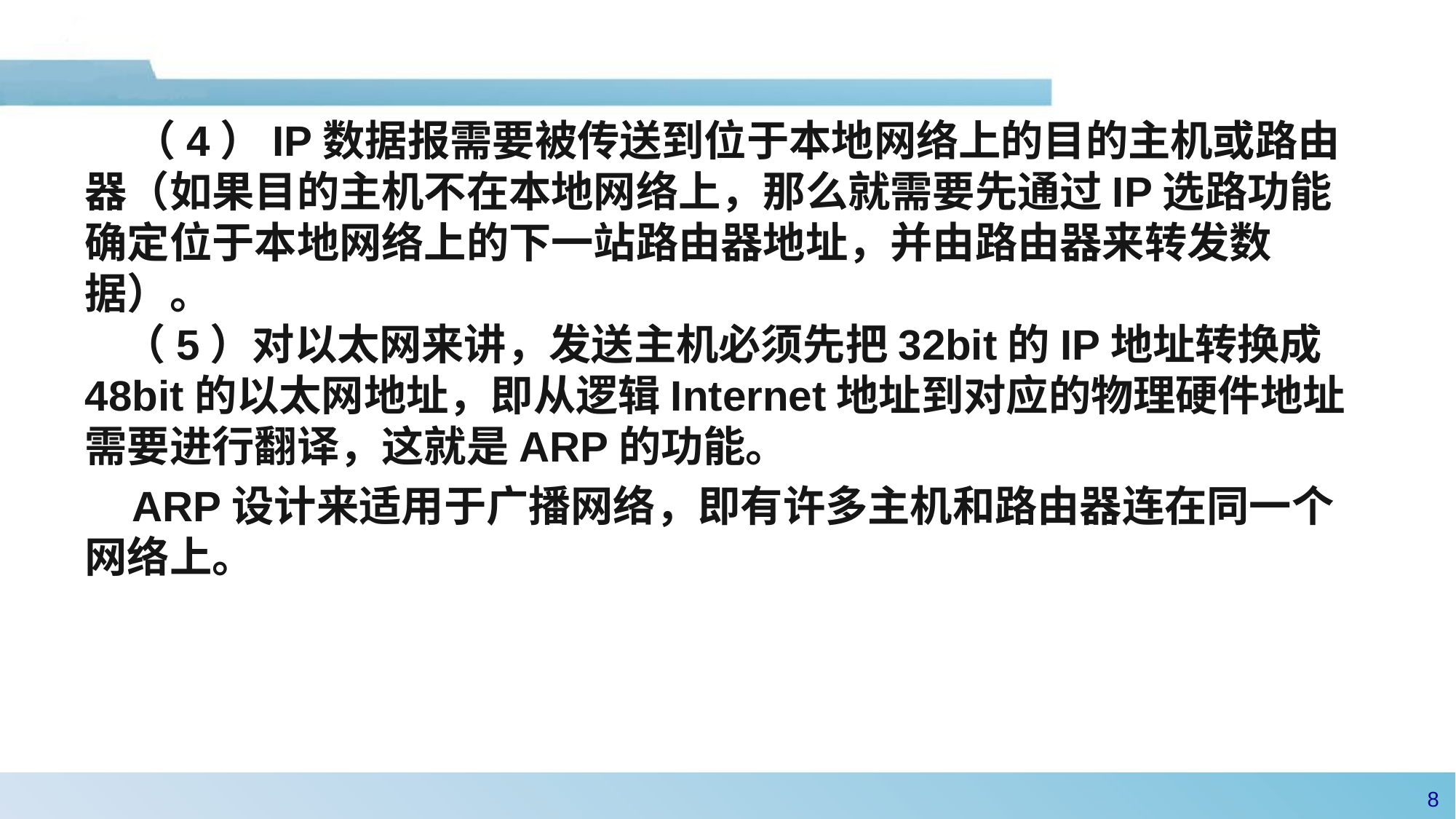

#
    （4）IP数据报需要被传送到位于本地网络上的目的主机或路由器（如果目的主机不在本地网络上，那么就需要先通过IP选路功能确定位于本地网络上的下一站路由器地址，并由路由器来转发数据）。
    （5）对以太网来讲，发送主机必须先把32bit的IP地址转换成48bit的以太网地址，即从逻辑Internet地址到对应的物理硬件地址需要进行翻译，这就是ARP的功能。
    ARP设计来适用于广播网络，即有许多主机和路由器连在同一个网络上。
8